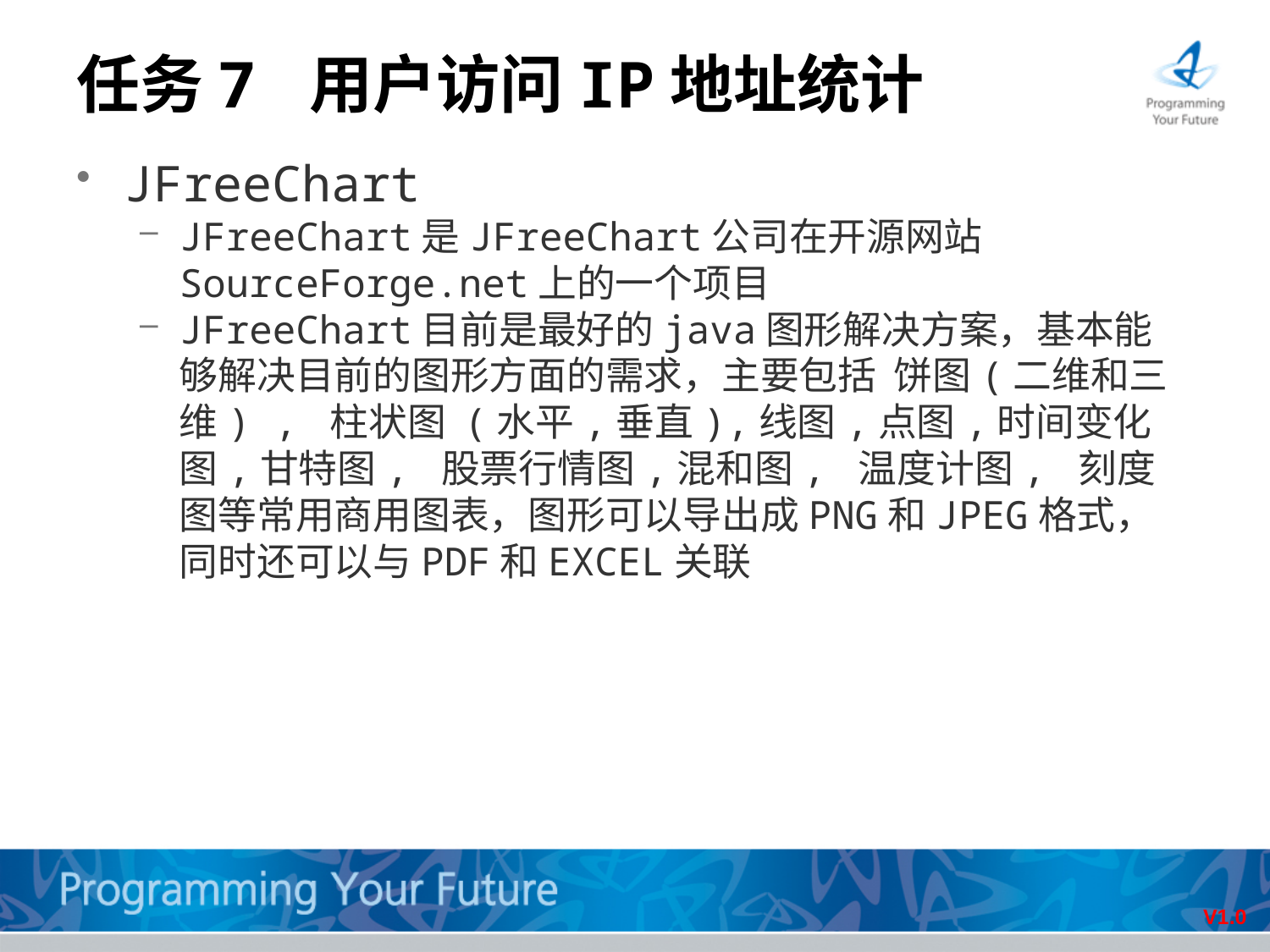

# 任务7 用户访问IP地址统计
JFreeChart
JFreeChart是JFreeChart公司在开源网站SourceForge.net上的一个项目
JFreeChart目前是最好的java图形解决方案，基本能够解决目前的图形方面的需求，主要包括  饼图(二维和三维) , 柱状图 (水平,垂直),线图,点图,时间变化图,甘特图, 股票行情图,混和图, 温度计图, 刻度图等常用商用图表，图形可以导出成PNG和JPEG格式，同时还可以与PDF和EXCEL关联